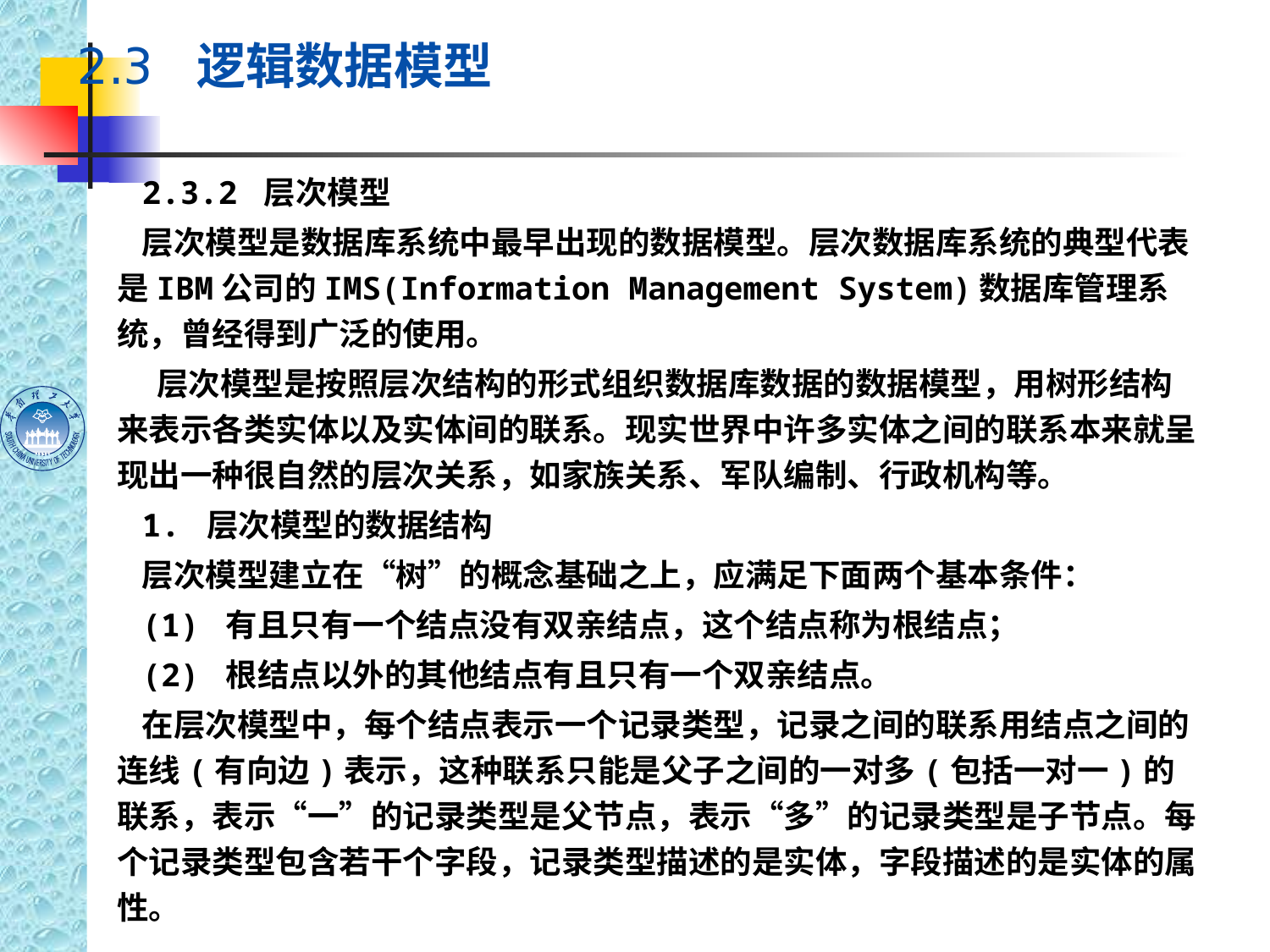

#
2.3  逻辑数据模型
2.3.2 层次模型
层次模型是数据库系统中最早出现的数据模型。层次数据库系统的典型代表是IBM公司的IMS(Information Management System)数据库管理系统，曾经得到广泛的使用。
 层次模型是按照层次结构的形式组织数据库数据的数据模型，用树形结构来表示各类实体以及实体间的联系。现实世界中许多实体之间的联系本来就呈现出一种很自然的层次关系，如家族关系、军队编制、行政机构等。
1. 层次模型的数据结构
层次模型建立在“树”的概念基础之上，应满足下面两个基本条件：
(1) 有且只有一个结点没有双亲结点，这个结点称为根结点；
(2) 根结点以外的其他结点有且只有一个双亲结点。
在层次模型中，每个结点表示一个记录类型，记录之间的联系用结点之间的连线(有向边)表示，这种联系只能是父子之间的一对多(包括一对一)的联系，表示“一”的记录类型是父节点，表示“多”的记录类型是子节点。每个记录类型包含若干个字段，记录类型描述的是实体，字段描述的是实体的属性。